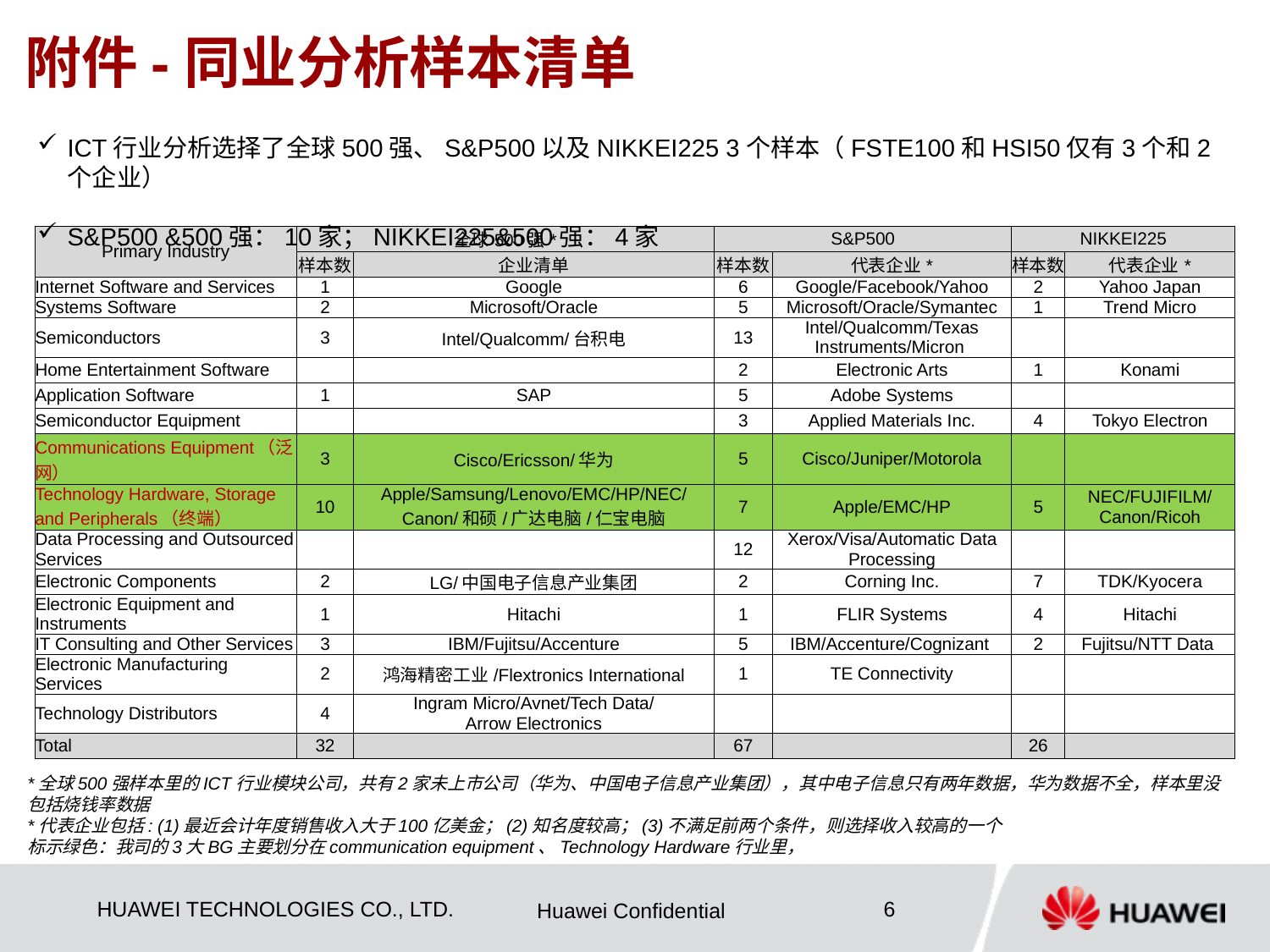

# 附件-同业分析样本清单
ICT行业分析选择了全球500强、S&P500以及NIKKEI225 3个样本（FSTE100和HSI50仅有3个和2个企业）

S&P500 &500强：10家；NIKKEI225&500强：4家
| Primary Industry | 全球500强\* |  | S&P500 |  | NIKKEI225 |  |
| --- | --- | --- | --- | --- | --- | --- |
|  | 样本数 | 企业清单 | 样本数 | 代表企业\* | 样本数 | 代表企业\* |
| Internet Software and Services | 1 | Google | 6 | Google/Facebook/Yahoo | 2 | Yahoo Japan |
| Systems Software | 2 | Microsoft/Oracle | 5 | Microsoft/Oracle/Symantec | 1 | Trend Micro |
| Semiconductors | 3 | Intel/Qualcomm/台积电 | 13 | Intel/Qualcomm/Texas Instruments/Micron |  |  |
| Home Entertainment Software |  |  | 2 | Electronic Arts | 1 | Konami |
| Application Software | 1 | SAP | 5 | Adobe Systems |  |  |
| Semiconductor Equipment |  |  | 3 | Applied Materials Inc. | 4 | Tokyo Electron |
| Communications Equipment（泛网） | 3 | Cisco/Ericsson/华为 | 5 | Cisco/Juniper/Motorola |  |  |
| Technology Hardware, Storage and Peripherals（终端） | 10 | Apple/Samsung/Lenovo/EMC/HP/NEC/ Canon/和硕/广达电脑/仁宝电脑 | 7 | Apple/EMC/HP | 5 | NEC/FUJIFILM/ Canon/Ricoh |
| Data Processing and Outsourced Services |  |  | 12 | Xerox/Visa/Automatic Data Processing |  |  |
| Electronic Components | 2 | LG/中国电子信息产业集团 | 2 | Corning Inc. | 7 | TDK/Kyocera |
| Electronic Equipment and Instruments | 1 | Hitachi | 1 | FLIR Systems | 4 | Hitachi |
| IT Consulting and Other Services | 3 | IBM/Fujitsu/Accenture | 5 | IBM/Accenture/Cognizant | 2 | Fujitsu/NTT Data |
| Electronic Manufacturing Services | 2 | 鸿海精密工业/Flextronics International | 1 | TE Connectivity |  |  |
| Technology Distributors | 4 | Ingram Micro/Avnet/Tech Data/ Arrow Electronics |  |  |  |  |
| Total | 32 |  | 67 |  | 26 |  |
*全球500强样本里的ICT行业模块公司，共有2家未上市公司（华为、中国电子信息产业集团），其中电子信息只有两年数据，华为数据不全，样本里没包括烧钱率数据
*代表企业包括: (1)最近会计年度销售收入大于100亿美金；(2)知名度较高；(3)不满足前两个条件，则选择收入较高的一个
标示绿色：我司的3大BG主要划分在communication equipment、Technology Hardware行业里，